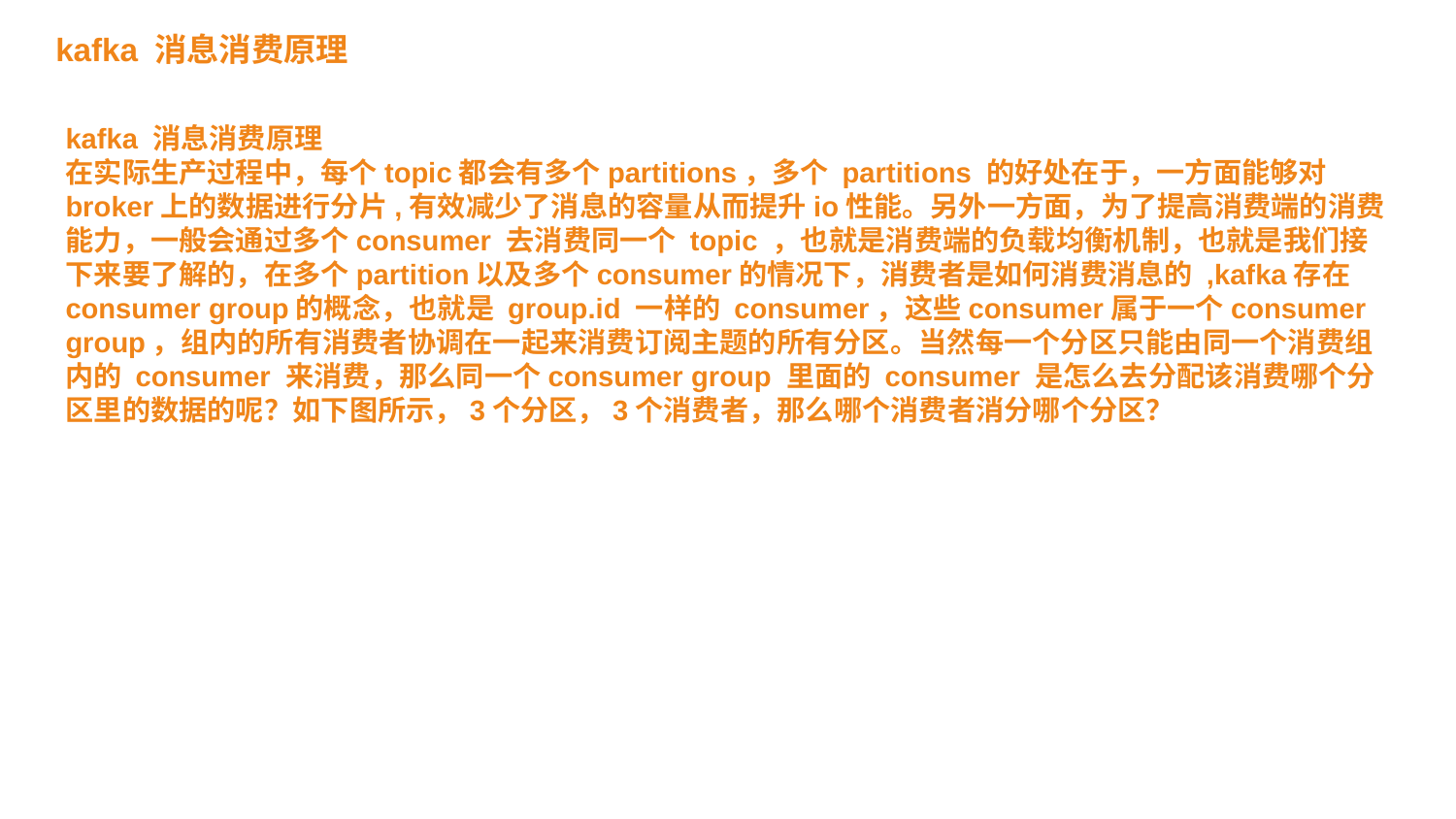

kafka 消息消费原理
kafka 消息消费原理
在实际生产过程中，每个topic都会有多个partitions，多个 partitions 的好处在于，一方面能够对 broker上的数据进行分片,有效减少了消息的容量从而提升io性能。另外一方面，为了提高消费端的消费能力，一般会通过多个consumer 去消费同一个 topic ，也就是消费端的负载均衡机制，也就是我们接下来要了解的，在多个partition以及多个consumer的情况下，消费者是如何消费消息的 ,kafka存在consumer group的概念，也就是 group.id 一样的 consumer，这些consumer属于一个consumer group，组内的所有消费者协调在一起来消费订阅主题的所有分区。当然每一个分区只能由同一个消费组内的 consumer 来消费，那么同一个consumer group 里面的 consumer 是怎么去分配该消费哪个分区里的数据的呢？如下图所示，3个分区，3个消费者，那么哪个消费者消分哪个分区？